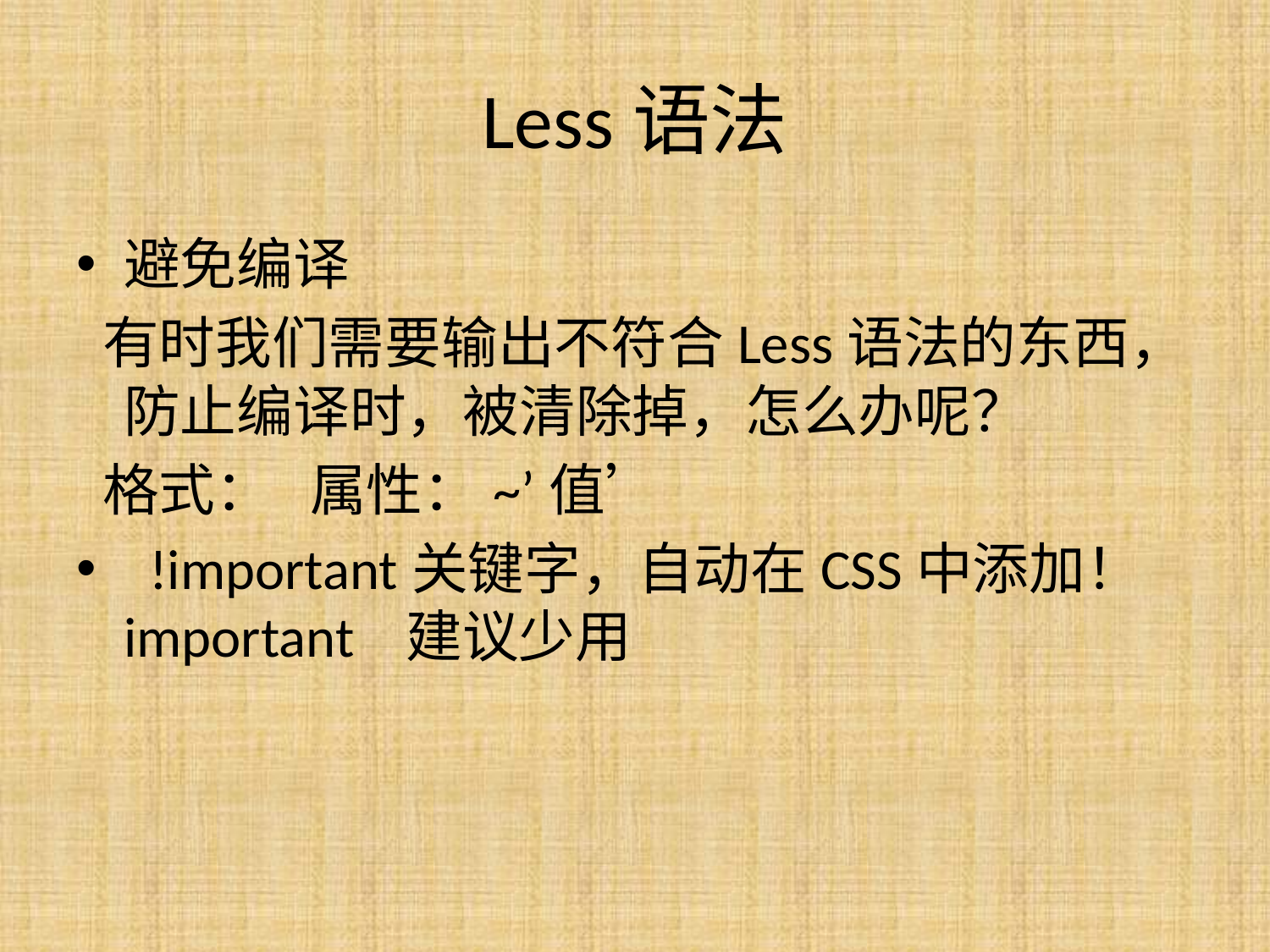

# Less语法
避免编译
 有时我们需要输出不符合Less语法的东西，防止编译时，被清除掉，怎么办呢？
 格式：   属性：~’值’
  !important关键字，自动在CSS中添加！important   建议少用